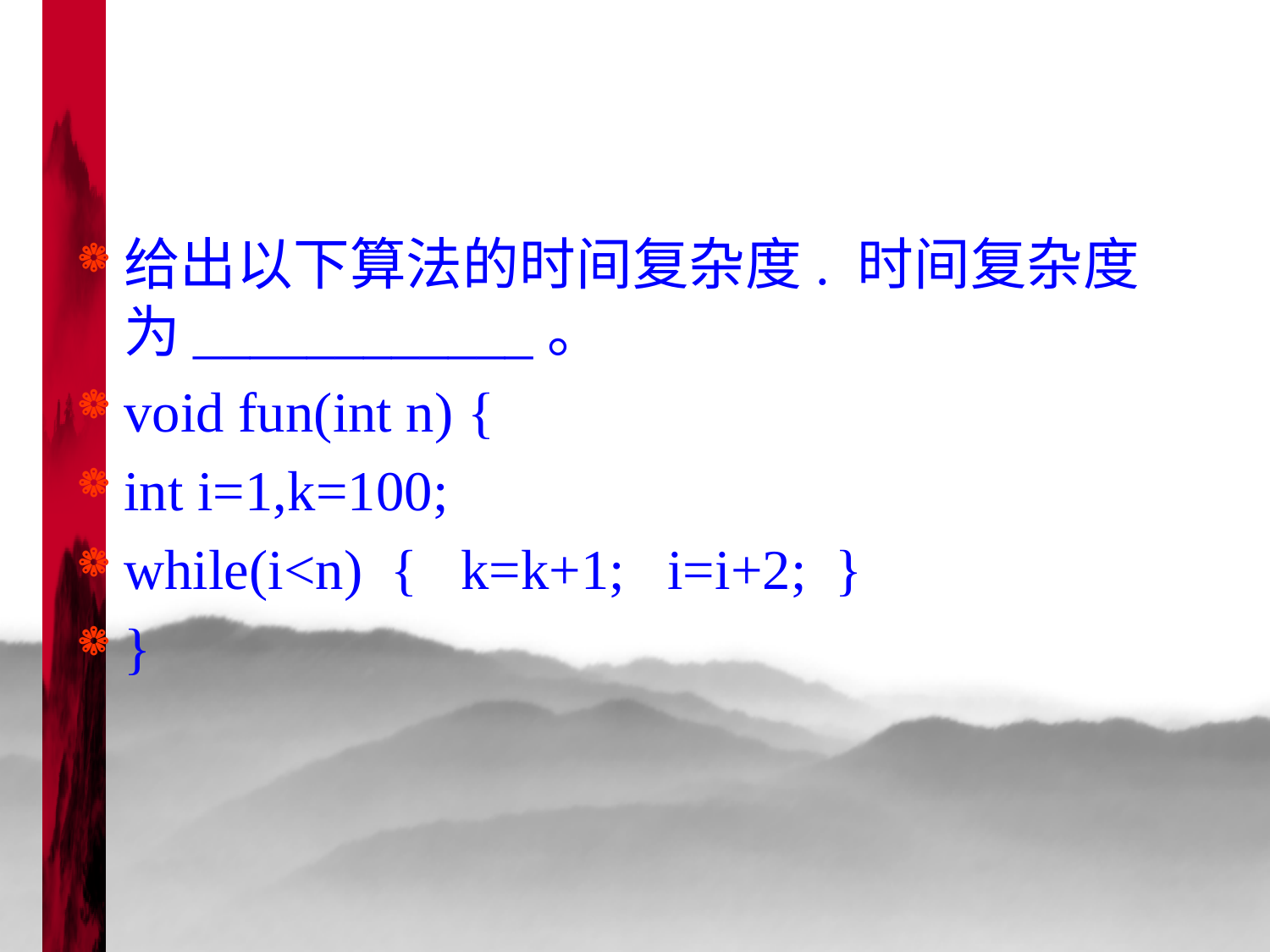

#
给出以下算法的时间复杂度. 时间复杂度为____________。
void fun(int n) {
int i=1,k=100;
while(i<n)  {   k=k+1;   i=i+2;  }
}